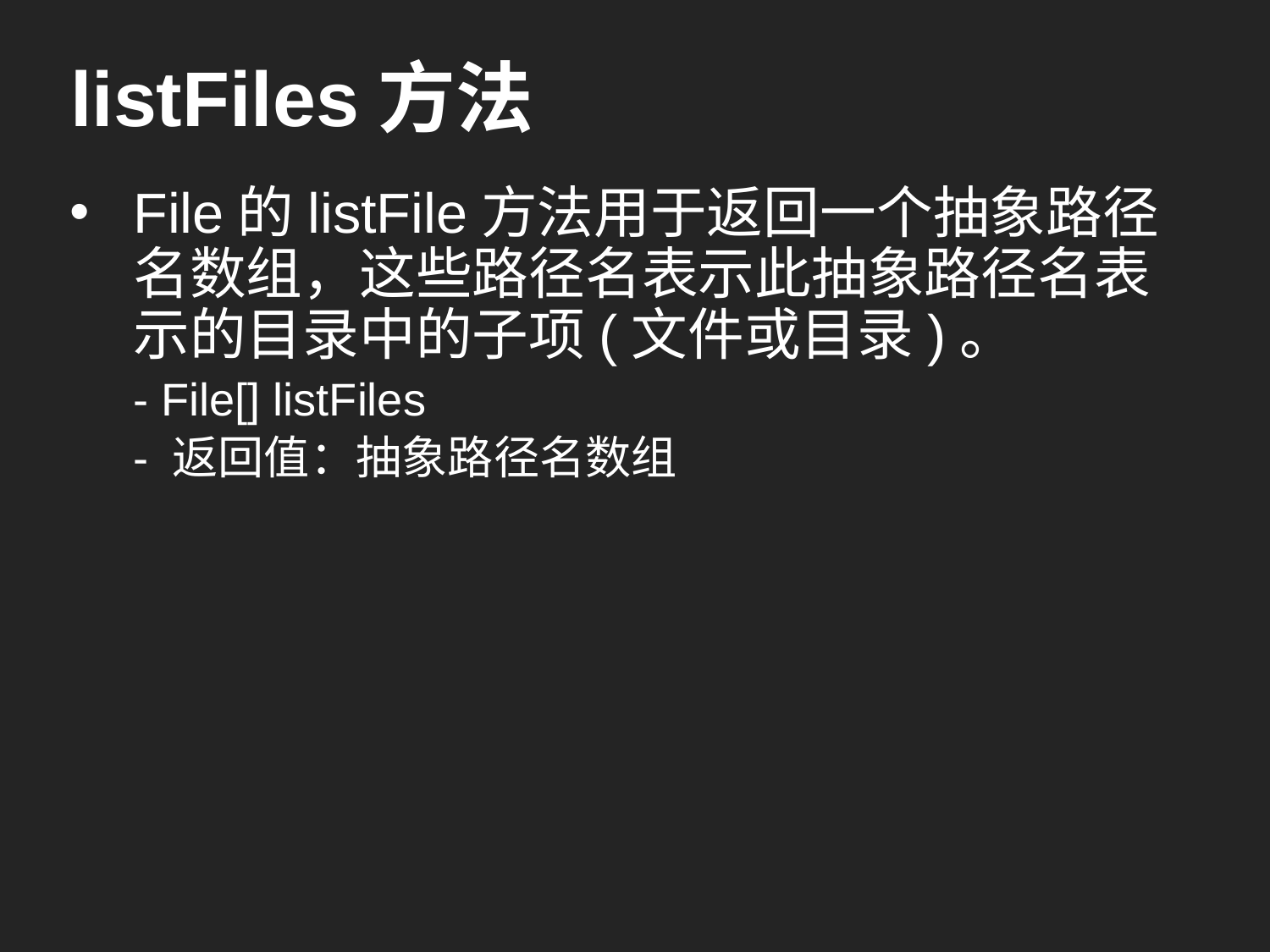

# listFiles方法
File的listFile方法用于返回一个抽象路径名数组，这些路径名表示此抽象路径名表示的目录中的子项(文件或目录)。
- File[] listFiles
- 返回值：抽象路径名数组